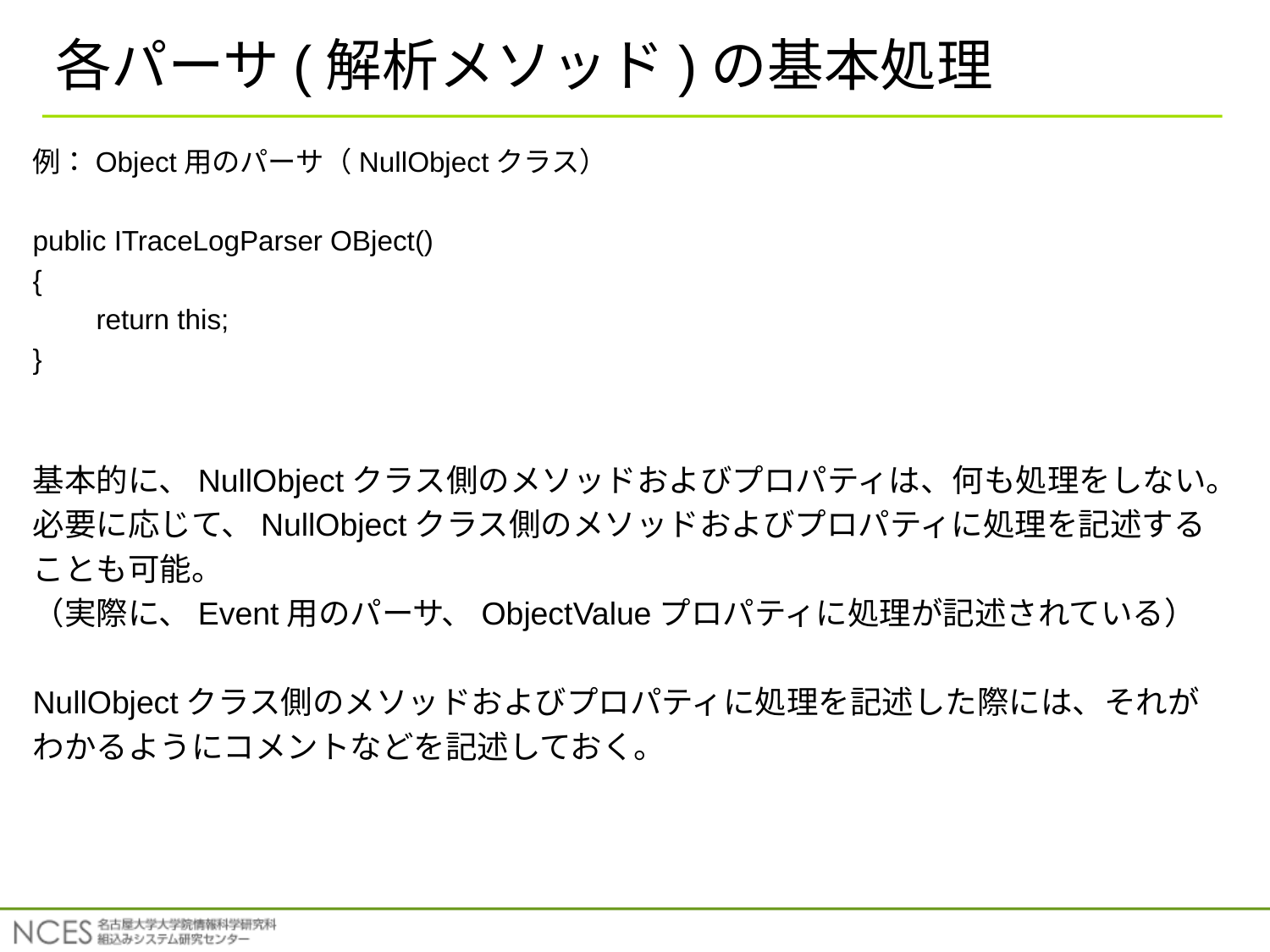

# 各パーサ(解析メソッド)の基本処理
例：Object用のパーサ（NullObjectクラス）

public ITraceLogParser OBject()
{
	return this;
}

基本的に、NullObjectクラス側のメソッドおよびプロパティは、何も処理をしない。
必要に応じて、NullObjectクラス側のメソッドおよびプロパティに処理を記述する
ことも可能。
（実際に、Event用のパーサ、ObjectValueプロパティに処理が記述されている）

NullObjectクラス側のメソッドおよびプロパティに処理を記述した際には、それが
わかるようにコメントなどを記述しておく。